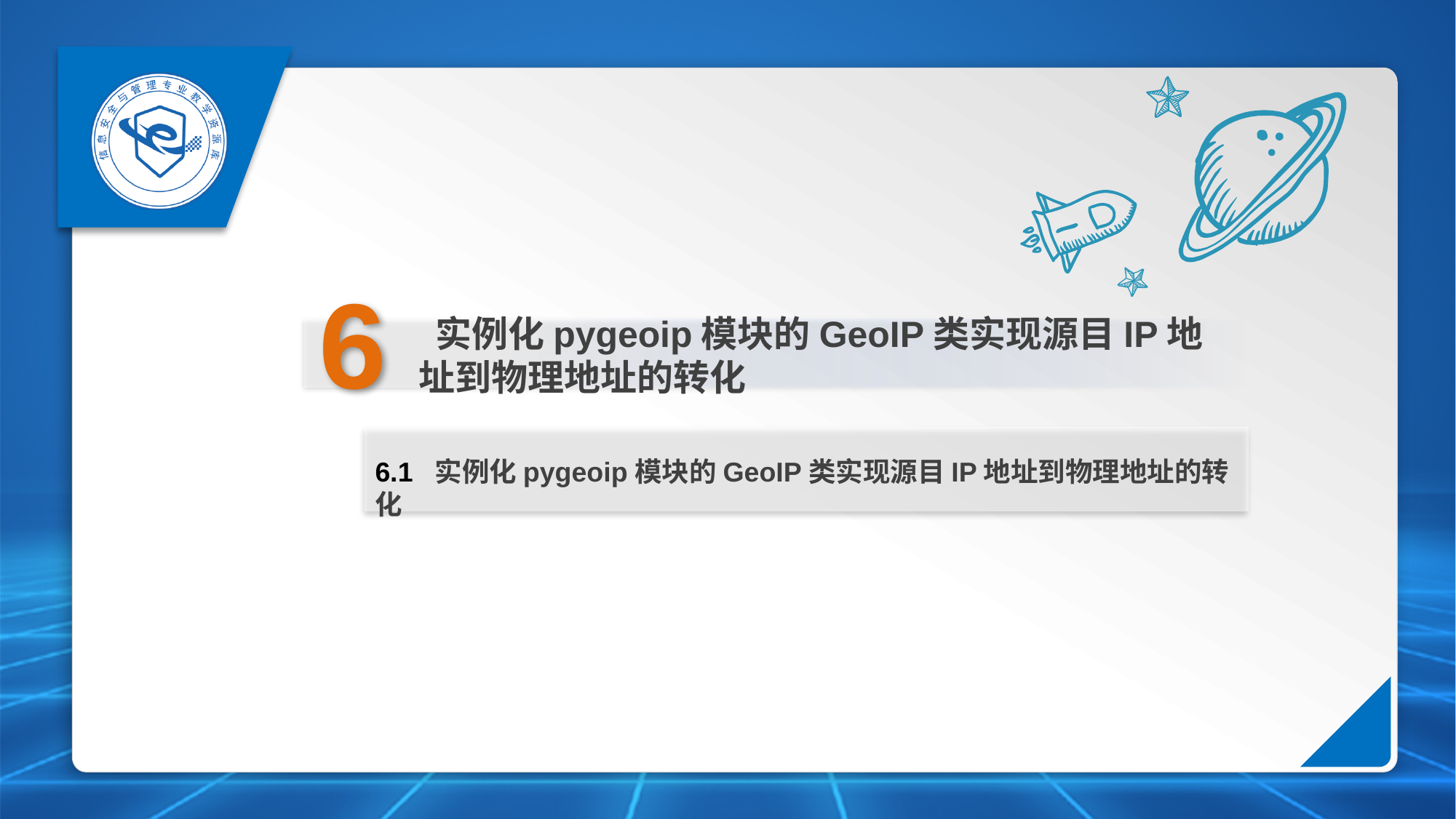

6

 实例化pygeoip模块的GeoIP类实现源目IP地址到物理地址的转化

6.1  实例化pygeoip模块的GeoIP类实现源目IP地址到物理地址的转化